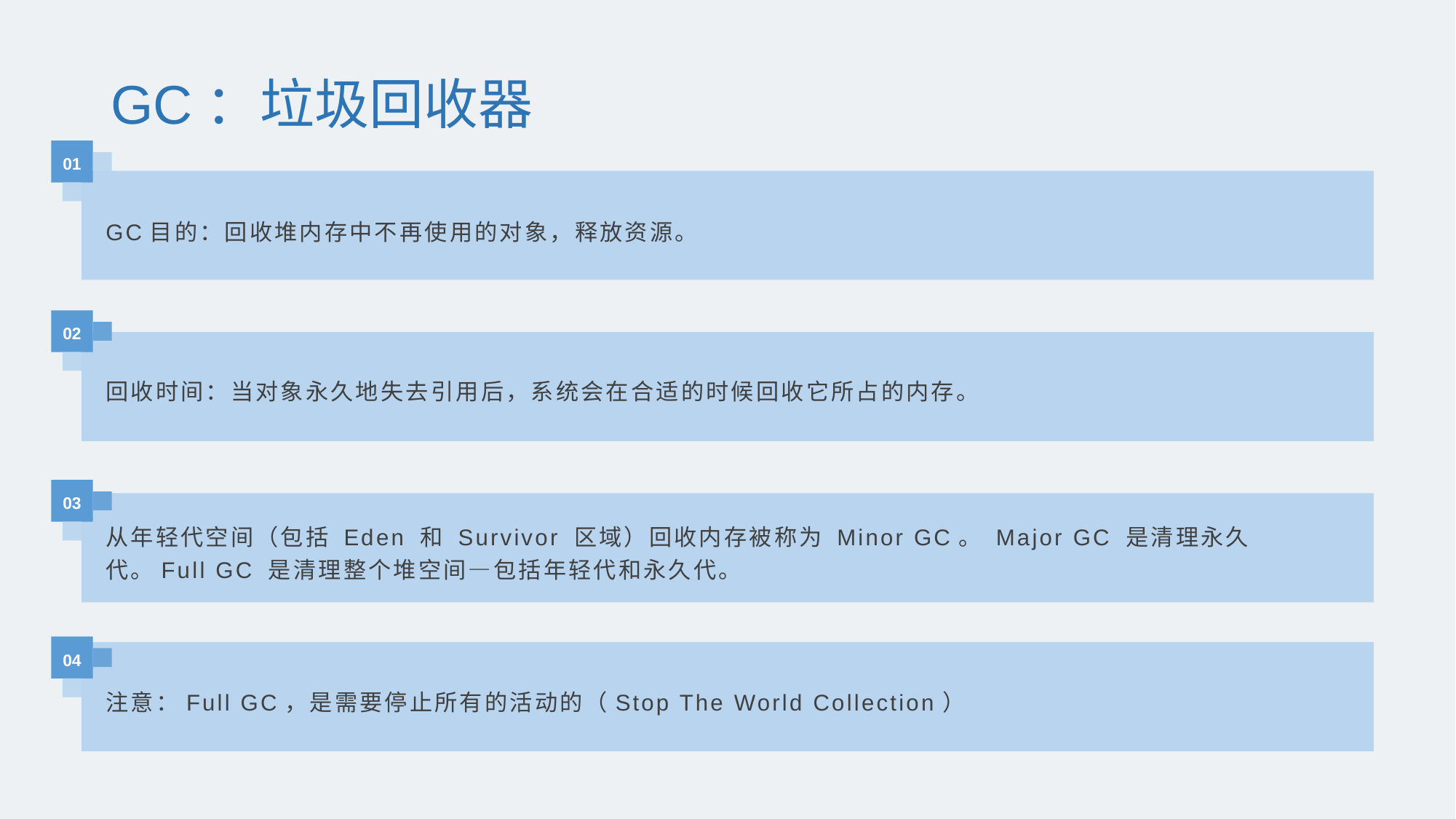

# GC：垃圾回收器
01

GC目的：回收堆内存中不再使用的对象，释放资源。
02

回收时间：当对象永久地失去引用后，系统会在合适的时候回收它所占的内存。
03

从年轻代空间（包括 Eden 和 Survivor 区域）回收内存被称为 Minor GC。 Major GC 是清理永久代。Full GC 是清理整个堆空间—包括年轻代和永久代。
04

注意：Full GC，是需要停止所有的活动的（Stop The World Collection）